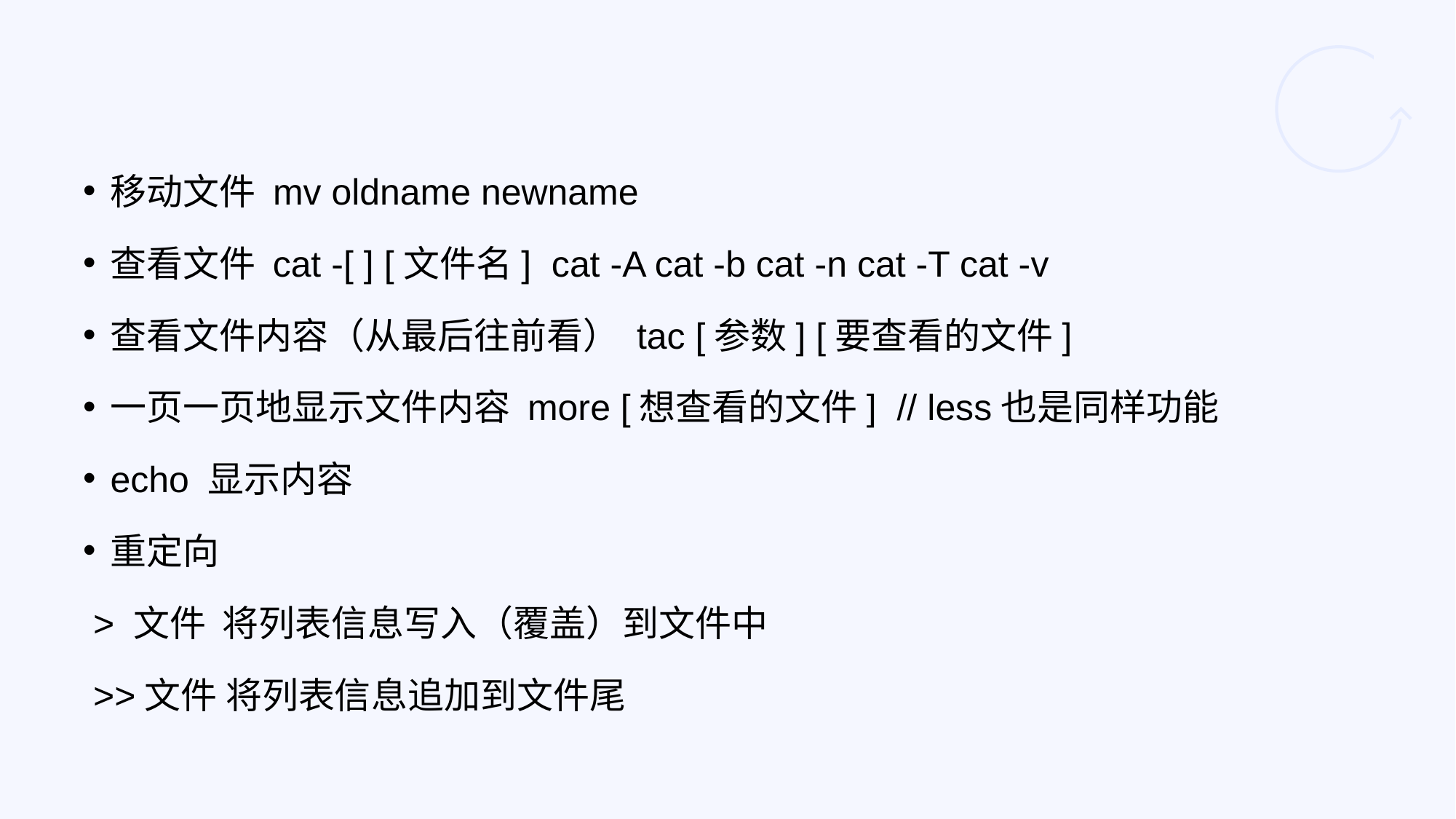

#
移动文件 mv oldname newname
查看文件 cat -[ ] [文件名]  cat -A cat -b cat -n cat -T cat -v
查看文件内容（从最后往前看） tac [参数] [要查看的文件]
一页一页地显示文件内容 more [想查看的文件]  // less也是同样功能
echo 显示内容
重定向
 > 文件  将列表信息写入（覆盖）到文件中
 >>文件 将列表信息追加到文件尾